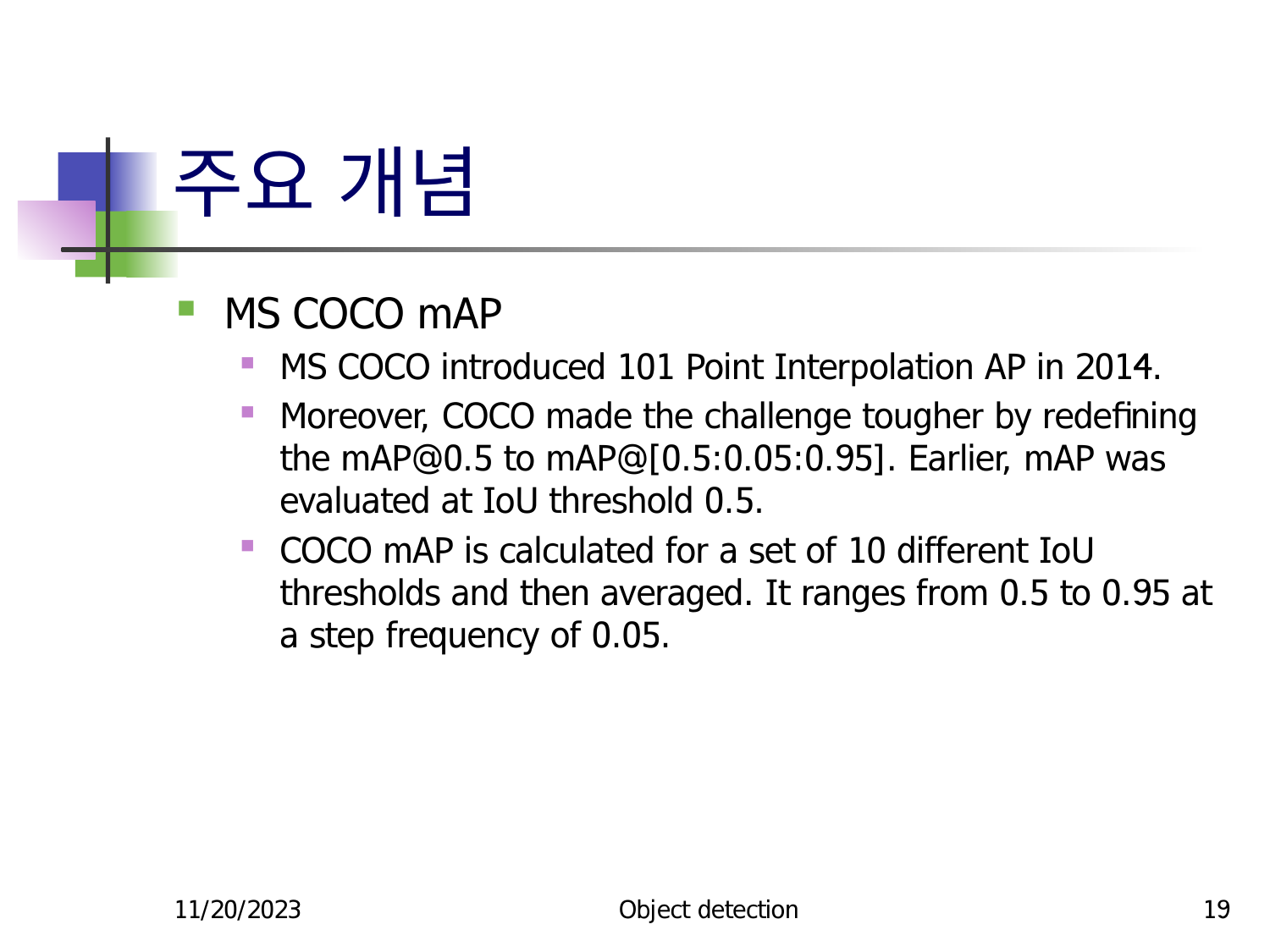

# 주요 개념
MS COCO mAP
MS COCO introduced 101 Point Interpolation AP in 2014.
Moreover, COCO made the challenge tougher by redefining the mAP@0.5 to mAP@[0.5:0.05:0.95]. Earlier, mAP was evaluated at IoU threshold 0.5.
COCO mAP is calculated for a set of 10 different IoU thresholds and then averaged. It ranges from 0.5 to 0.95 at a step frequency of 0.05.

11/20/2023
Object detection
19